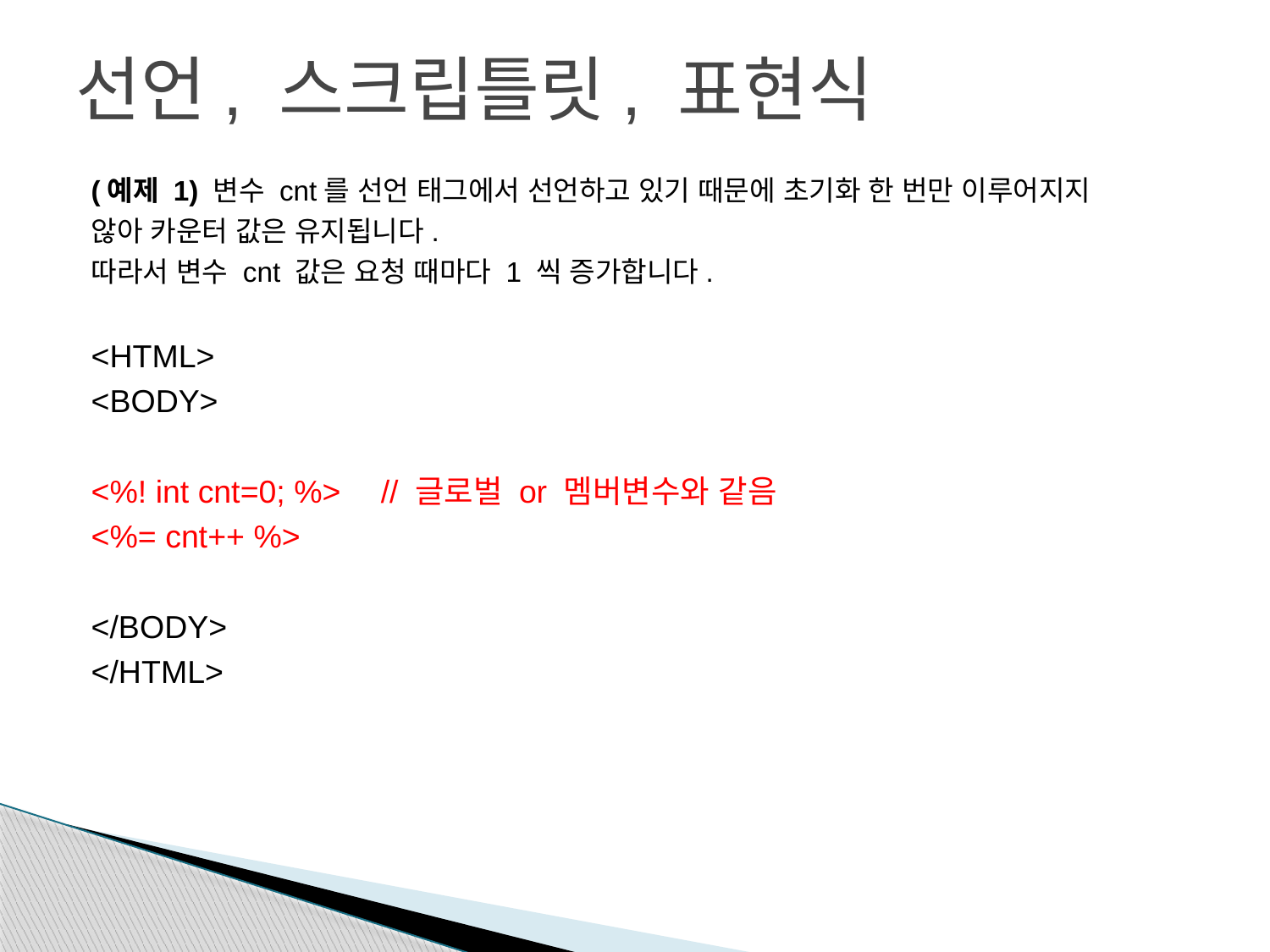

# 선언, 스크립틀릿, 표현식
(예제 1) 변수 cnt를 선언 태그에서 선언하고 있기 때문에 초기화 한 번만 이루어지지
않아 카운터 값은 유지됩니다.
따라서 변수 cnt 값은 요청 때마다 1 씩 증가합니다.

<HTML>
<BODY>

<%! int cnt=0; %> 	// 글로벌 or 멤버변수와 같음
<%= cnt++ %>

</BODY>
</HTML>